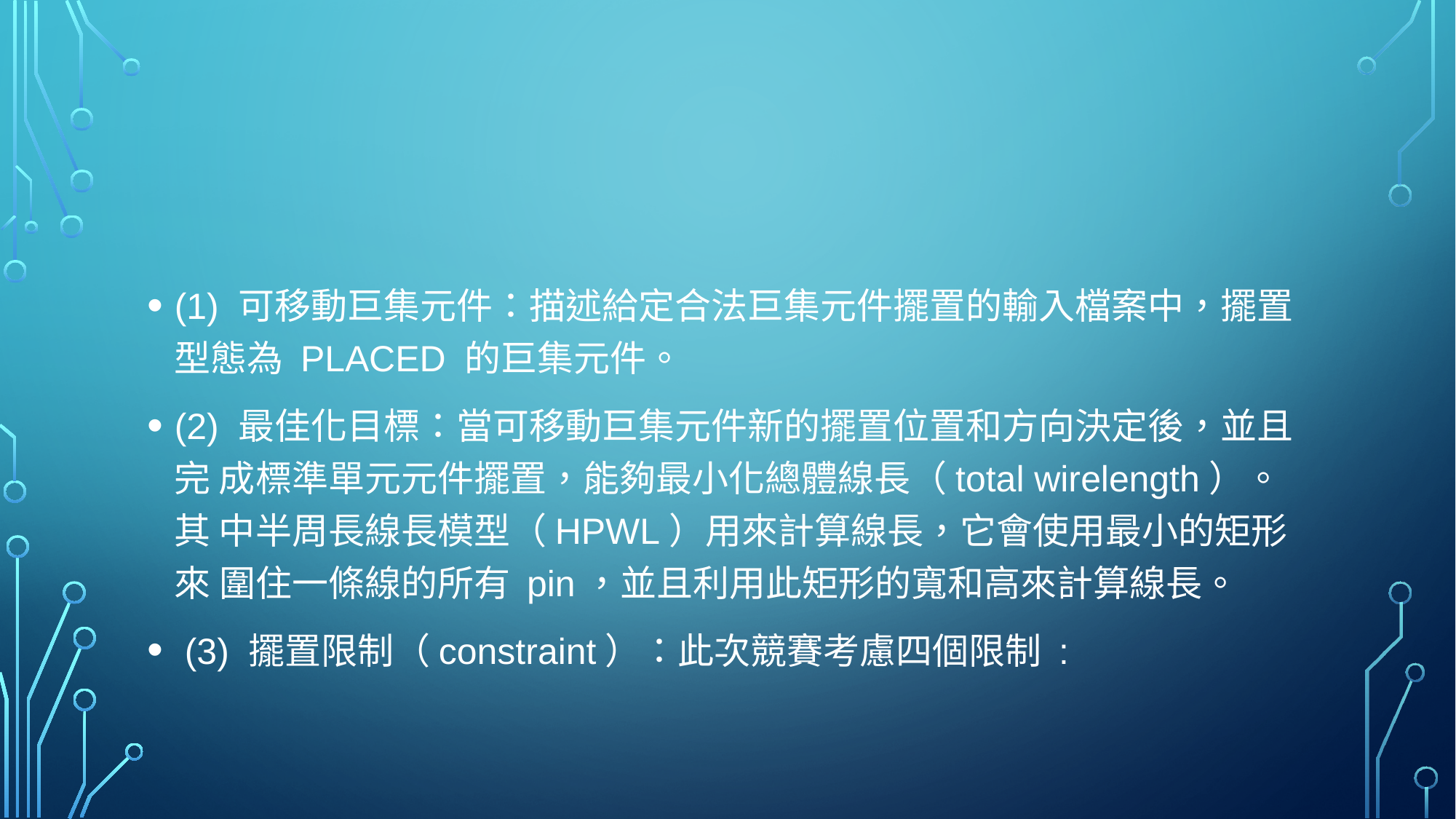

#
(1) 可移動巨集元件：描述給定合法巨集元件擺置的輸入檔案中，擺置型態為 PLACED 的巨集元件。
(2) 最佳化目標：當可移動巨集元件新的擺置位置和方向決定後，並且完 成標準單元元件擺置，能夠最小化總體線長（total wirelength）。其 中半周長線長模型（HPWL）用來計算線長，它會使用最小的矩形來 圍住一條線的所有 pin，並且利用此矩形的寬和高來計算線長。
 (3) 擺置限制（constraint）：此次競賽考慮四個限制 :